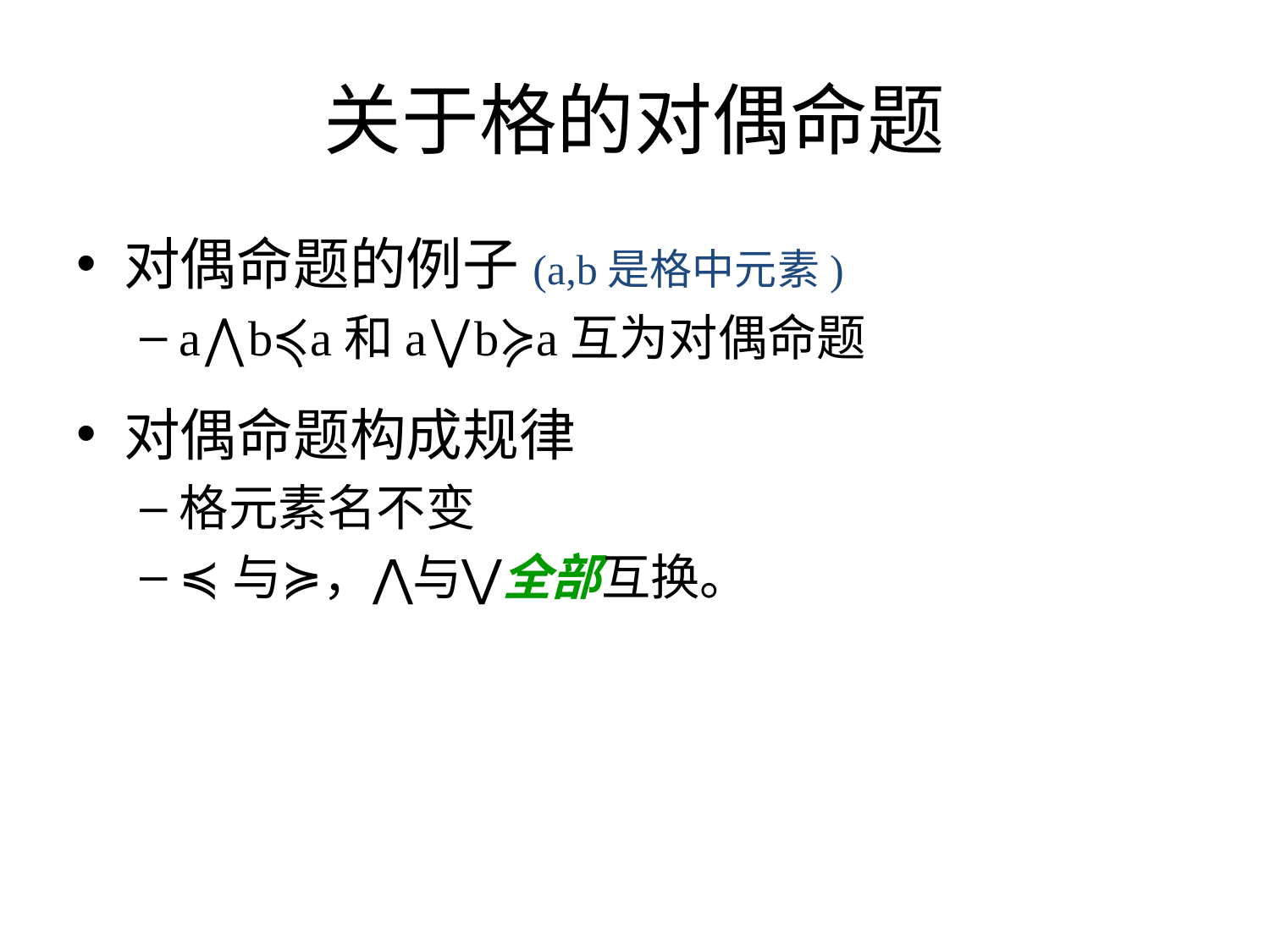

# 关于格的对偶命题
对偶命题的例子(a,b是格中元素)
a⋀b≼a和a⋁b≽a互为对偶命题
对偶命题构成规律
格元素名不变
≼与≽，⋀与⋁全部互换。